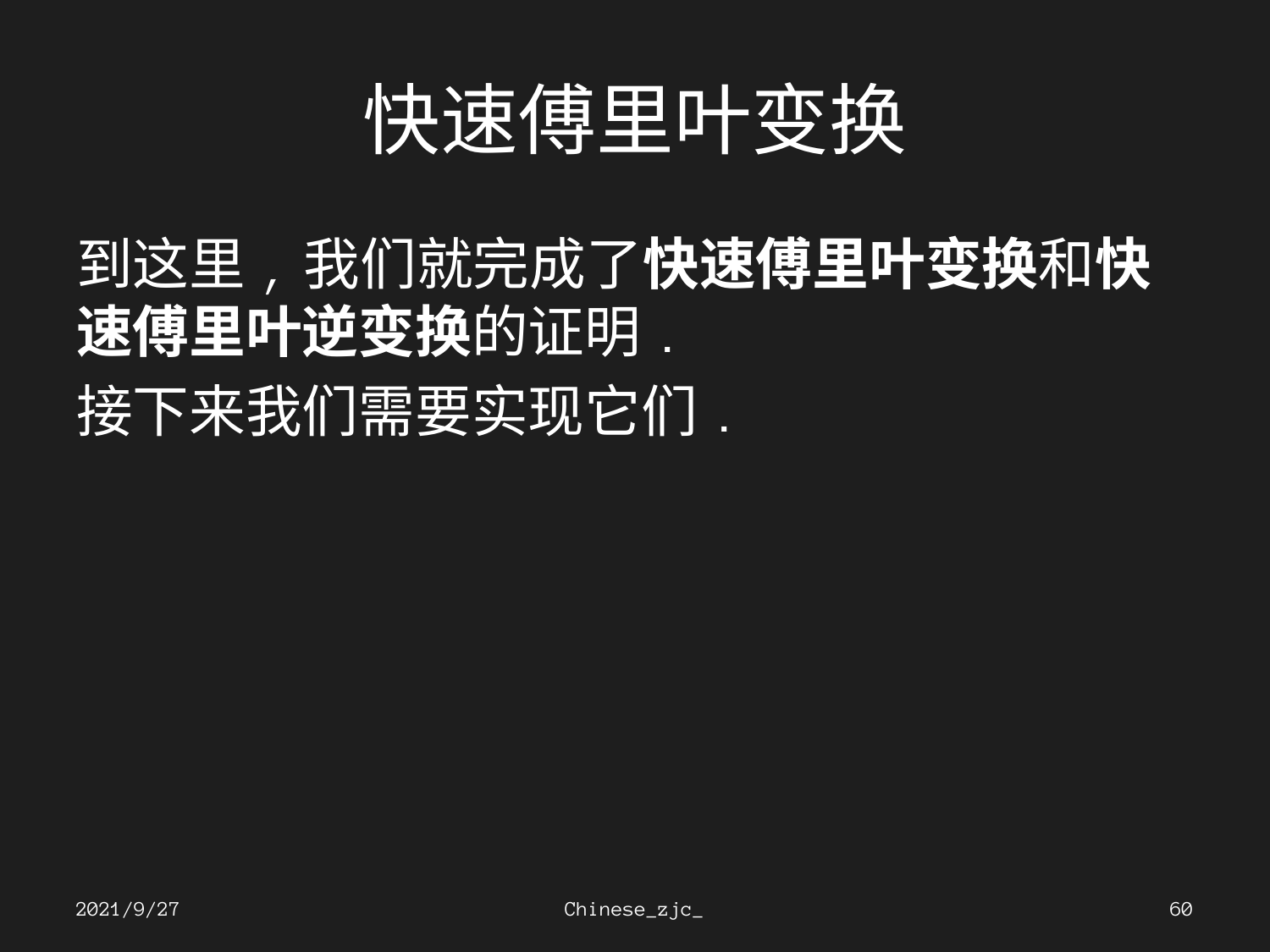

# 快速傅里叶变换
到这里,我们就完成了快速傅里叶变换和快速傅里叶逆变换的证明.
接下来我们需要实现它们.
2021/9/27
Chinese_zjc_
60